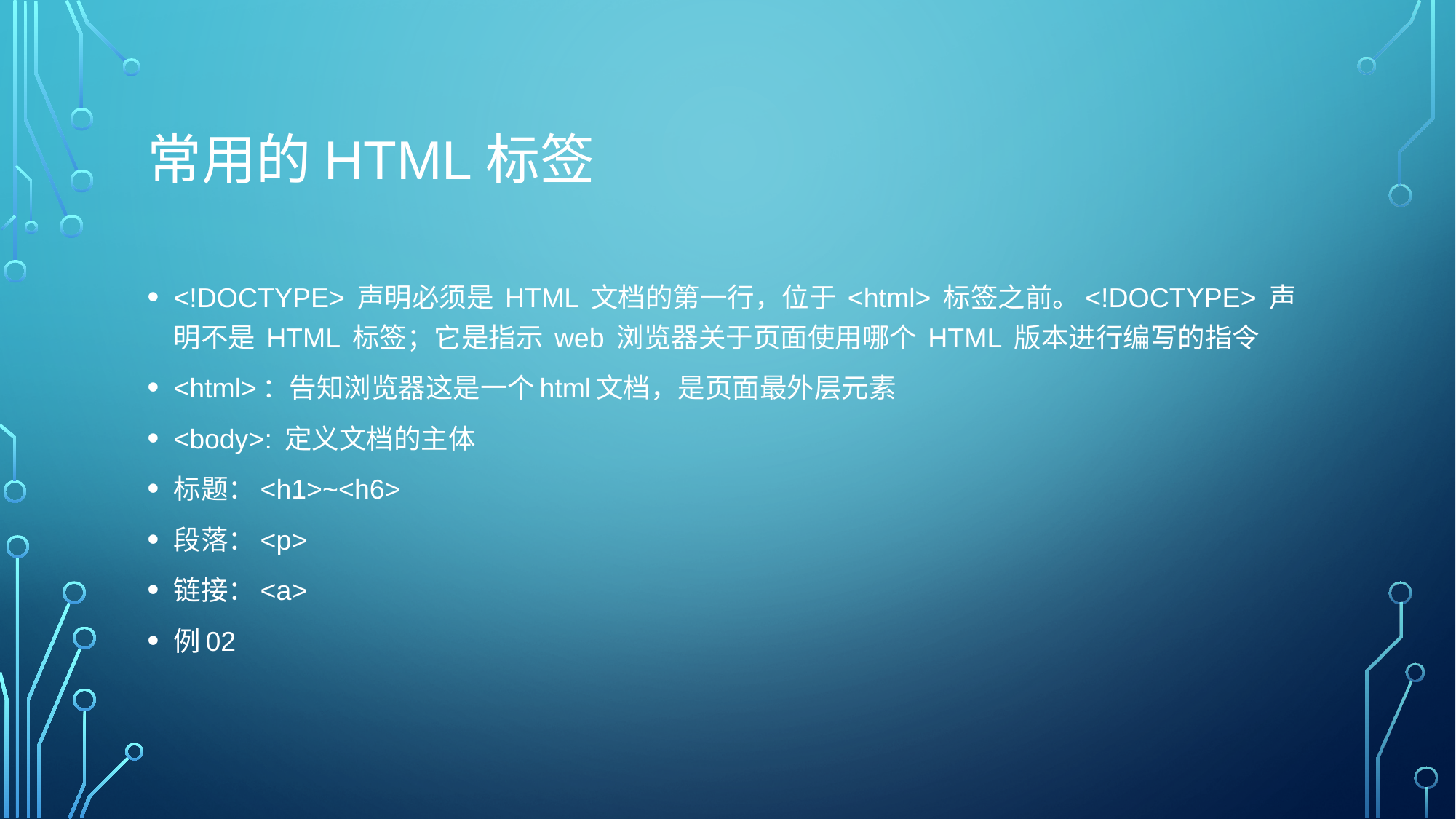

# 常用的HTML标签
<!DOCTYPE> 声明必须是 HTML 文档的第一行，位于 <html> 标签之前。<!DOCTYPE> 声明不是 HTML 标签；它是指示 web 浏览器关于页面使用哪个 HTML 版本进行编写的指令
<html>：告知浏览器这是一个html文档，是页面最外层元素
<body>: 定义文档的主体
标题：<h1>~<h6>
段落：<p>
链接：<a>
例02